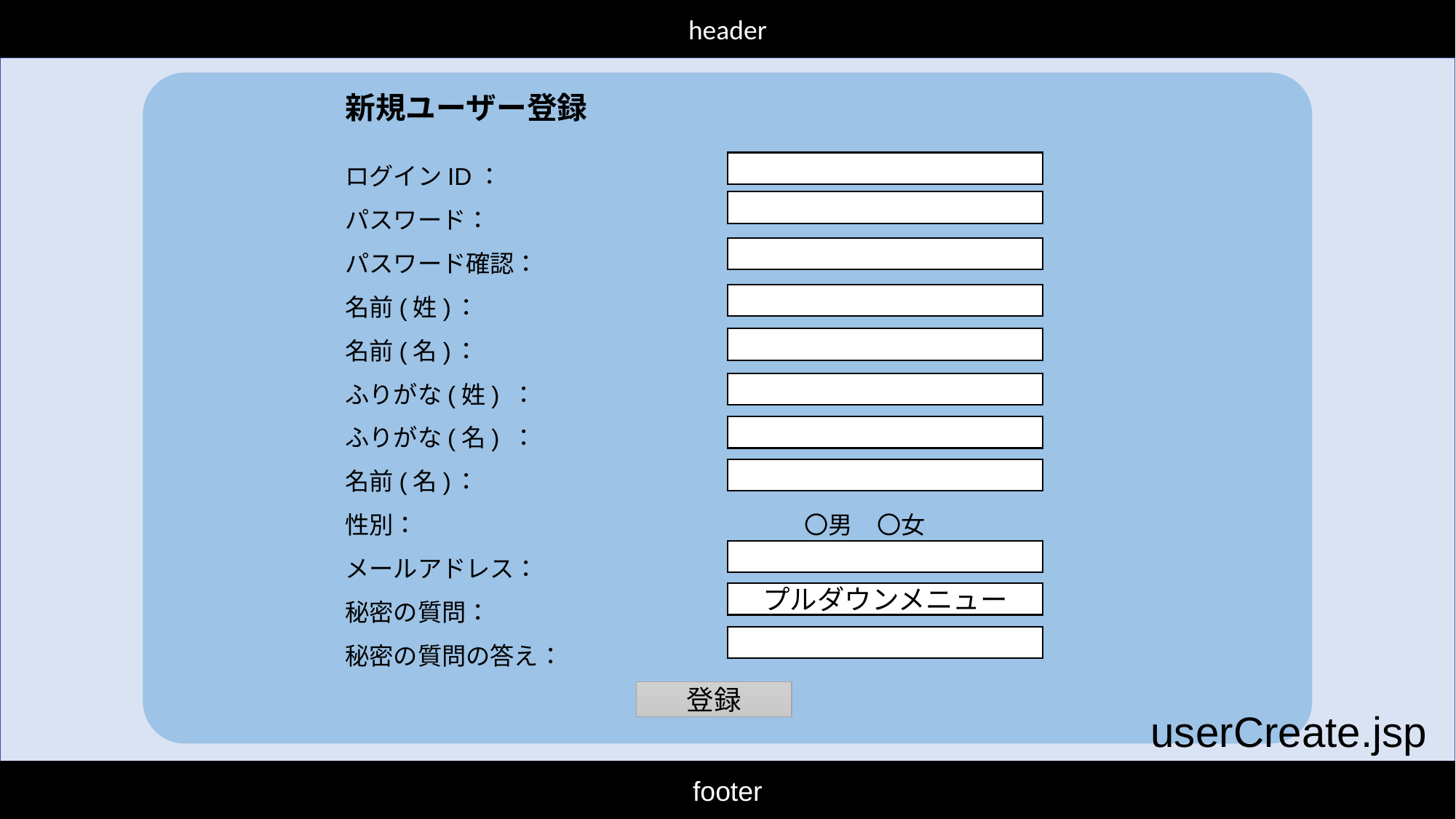

header

新規ユーザー登録

ログインID：
パスワード：
パスワード確認：
名前(姓)	：
名前(名)	：
ふりがな(姓) ：
ふりがな(名) ：
名前(名)	：
性別：　　　　　　　　　　　　　　　　〇男　〇女
メールアドレス：
秘密の質問：
秘密の質問の答え：

プルダウンメニュー

登録
userCreate.jsp
footer